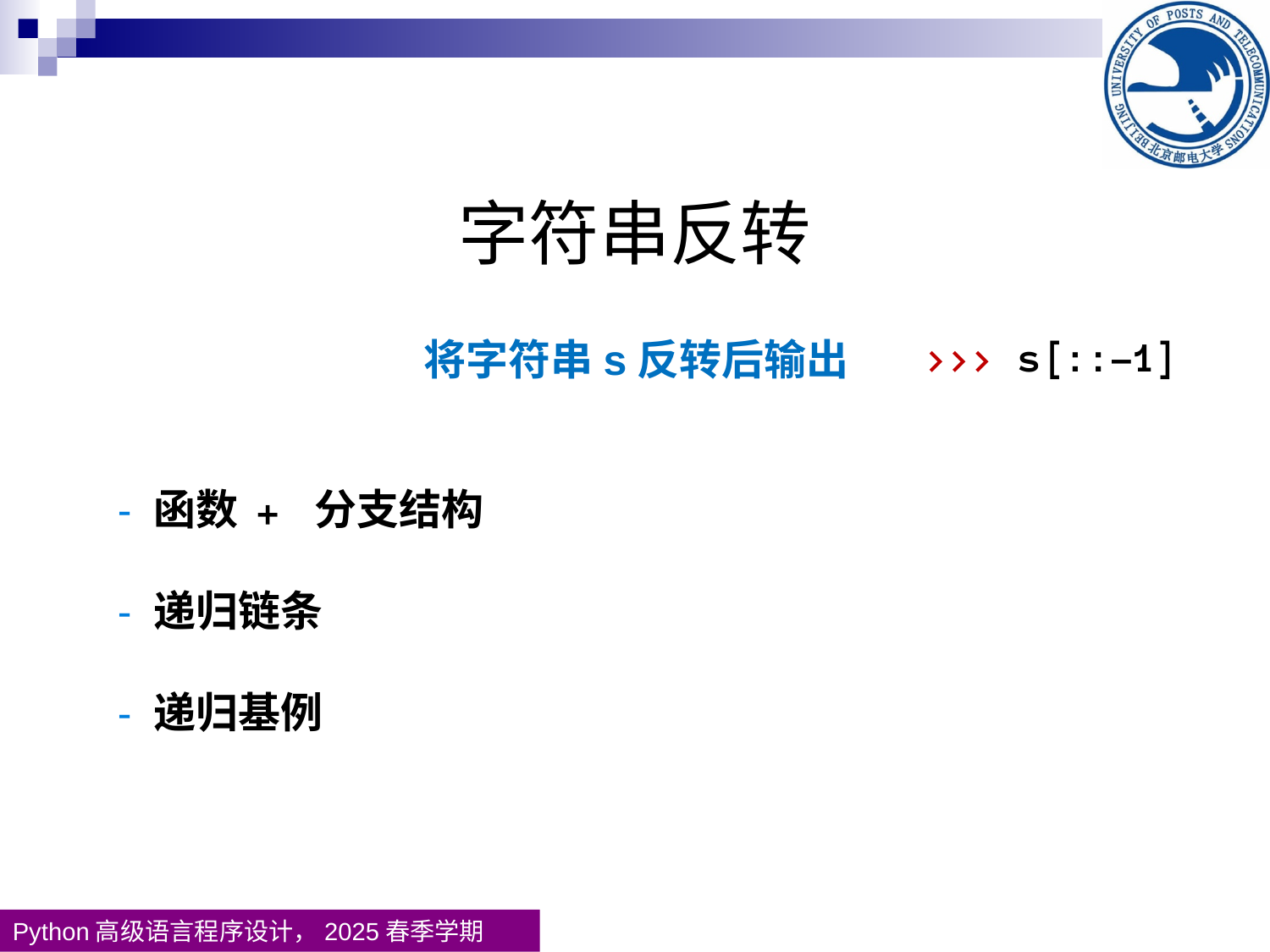

字符串反转
将字符串s反转后输出
>>> s[::-1]
- 函数 + 分支结构
- 递归链条
- 递归基例